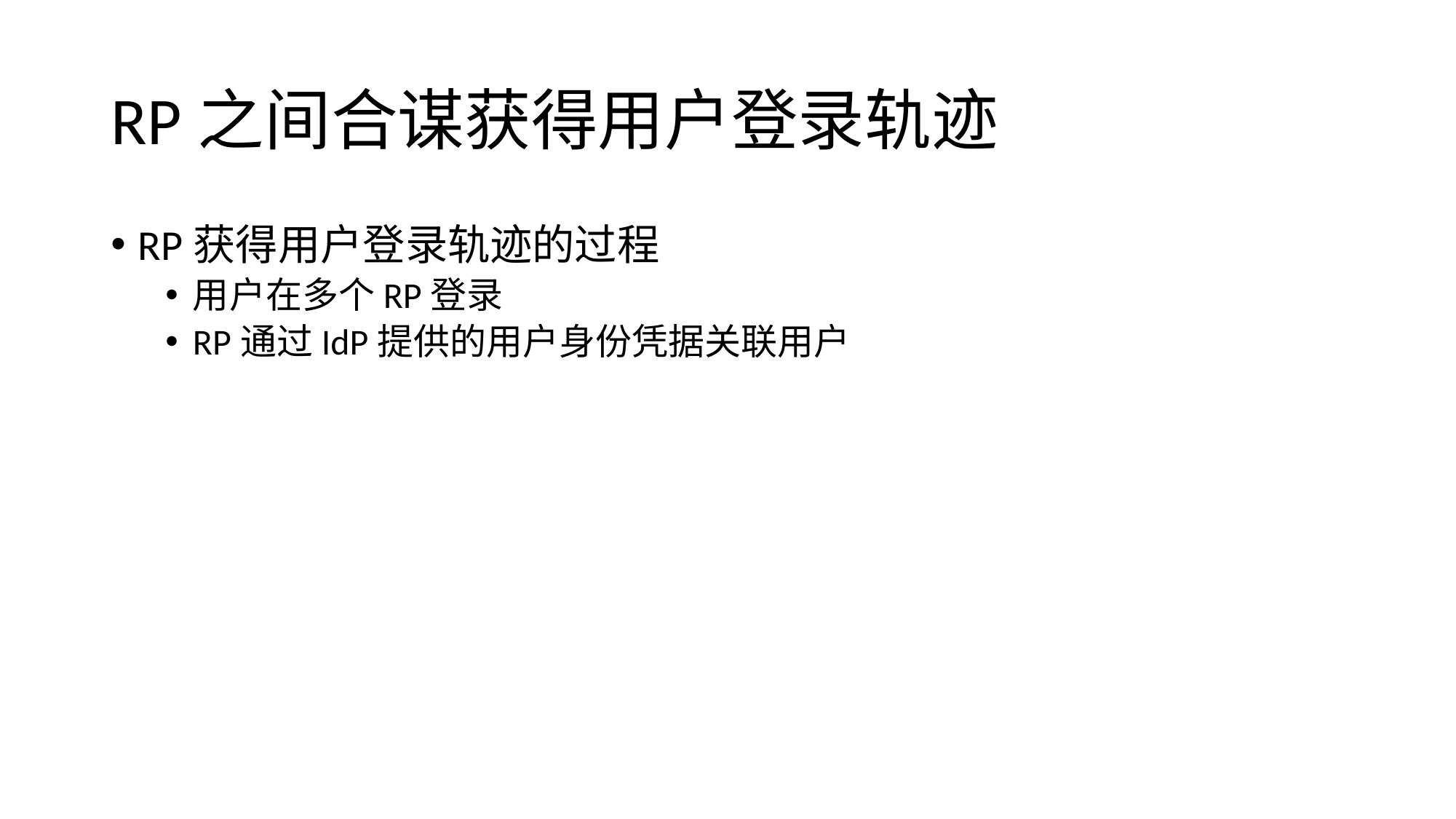

# RP之间合谋获得用户登录轨迹
RP获得用户登录轨迹的过程
用户在多个RP登录
RP通过IdP提供的用户身份凭据关联用户